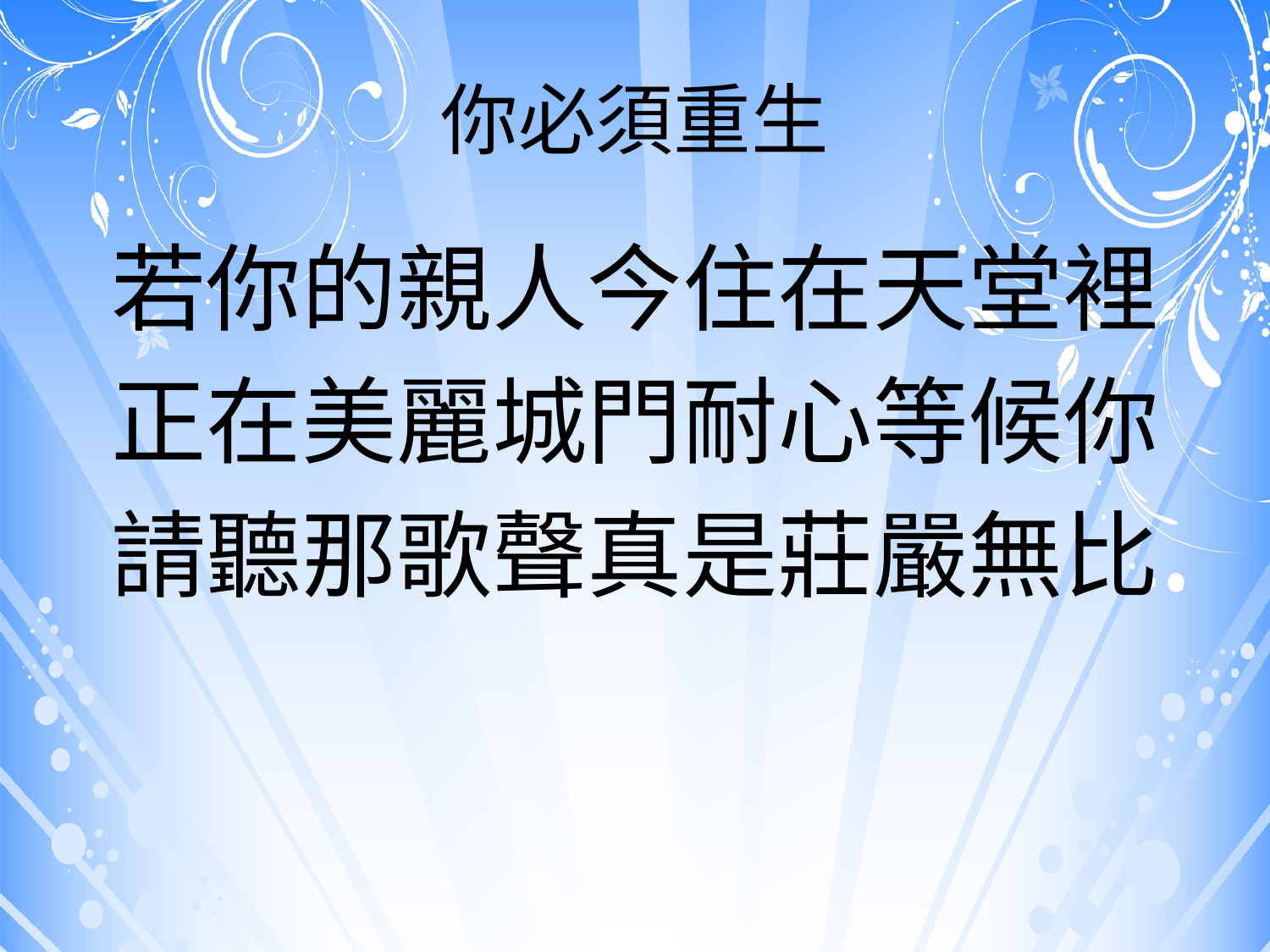

# 你必須重生
若你的親人今住在天堂裡
正在美麗城門耐心等候你
請聽那歌聲真是莊嚴無比